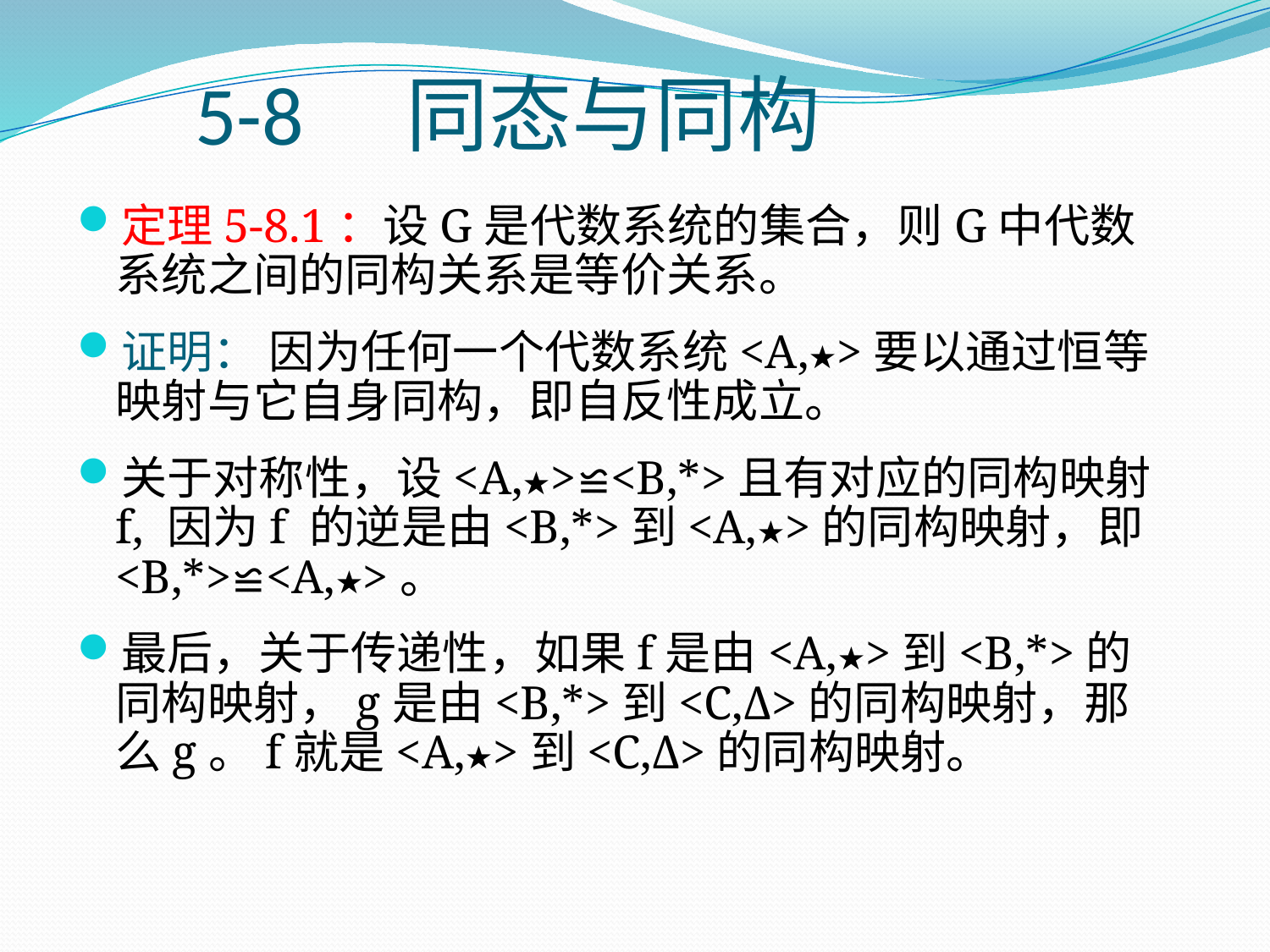

# 5-8　同态与同构
定理5-8.1：设G是代数系统的集合，则G中代数系统之间的同构关系是等价关系。
证明： 因为任何一个代数系统<A,★>要以通过恒等映射与它自身同构，即自反性成立。
关于对称性，设<A,★>≌<B,*>且有对应的同构映射f, 因为f 的逆是由<B,*>到<A,★>的同构映射，即<B,*>≌<A,★>。
最后，关于传递性，如果f是由<A,★>到<B,*>的同构映射，g是由<B,*>到<C,Δ>的同构映射，那么g。f就是<A,★>到<C,Δ>的同构映射。